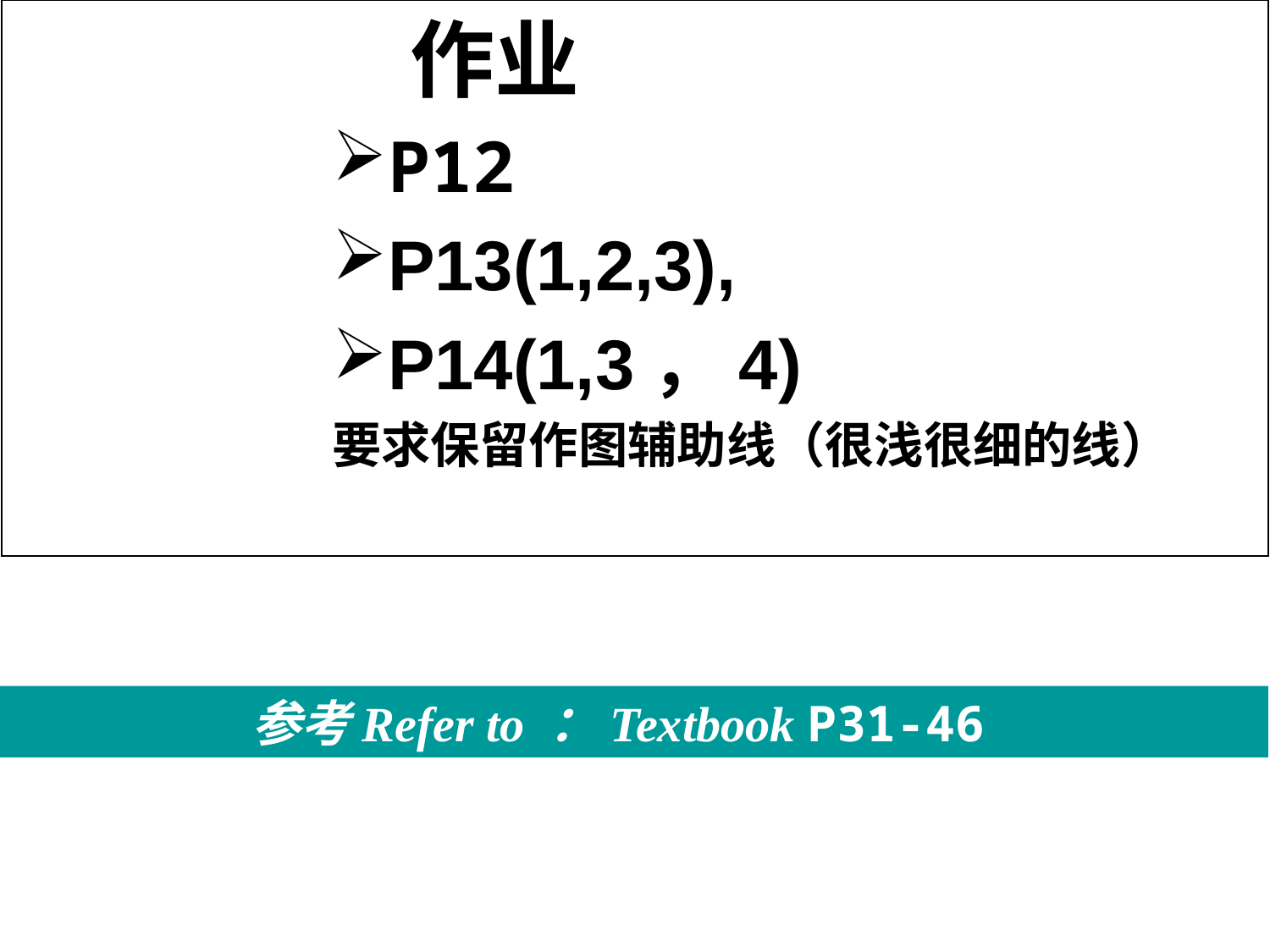

作业
P12
P13(1,2,3),
P14(1,3，4)
要求保留作图辅助线（很浅很细的线）
参考Refer to ：Textbook P31-46